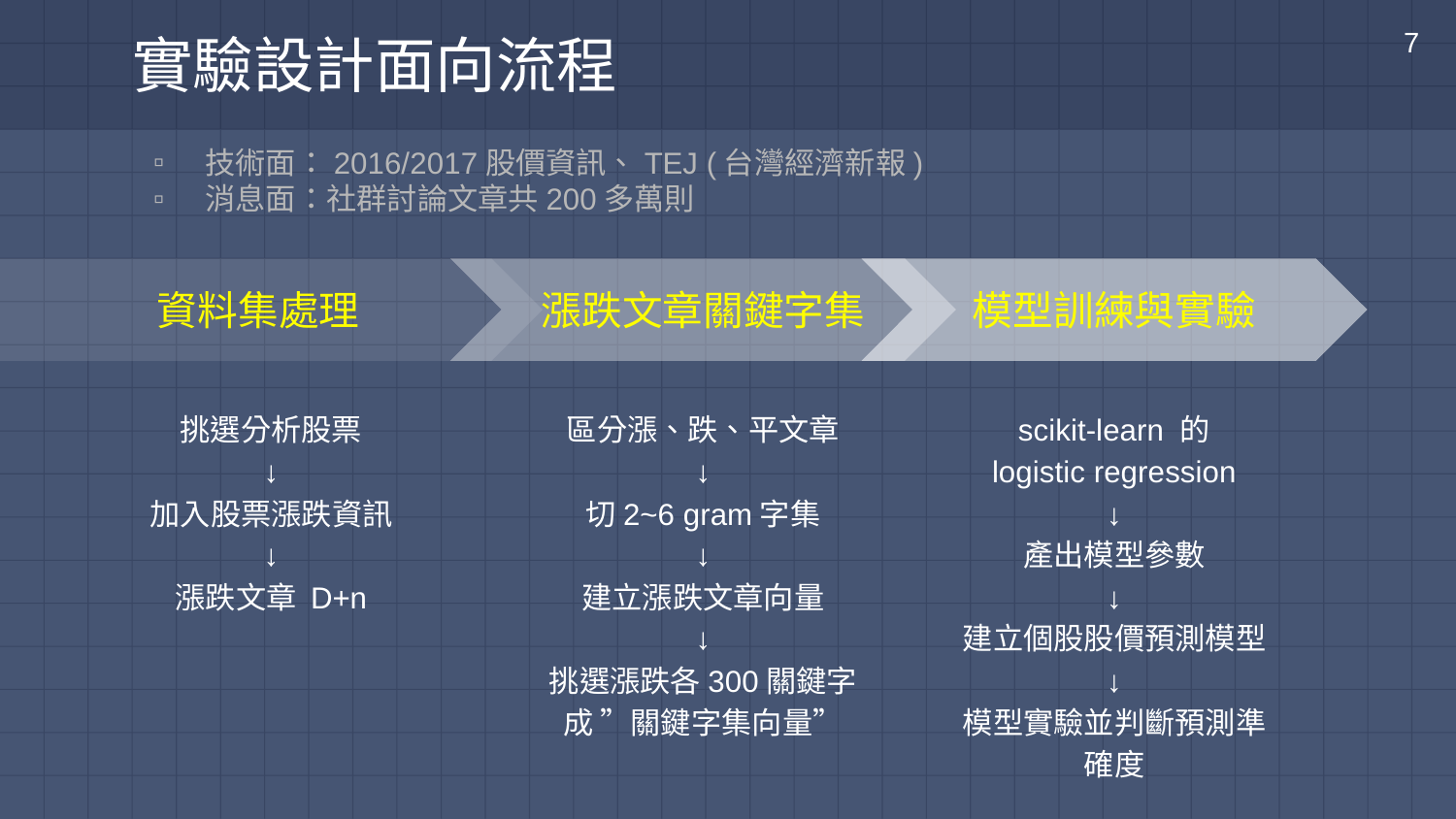

7
# 實驗設計面向流程
技術面：2016/2017股價資訊、TEJ (台灣經濟新報)
消息面：社群討論文章共200多萬則
漲跌文章關鍵字集
區分漲、跌、平文章
↓
切2~6 gram字集
↓
建立漲跌文章向量
↓
挑選漲跌各300關鍵字成 ”關鍵字集向量”
模型訓練與實驗
scikit-learn 的
logistic regression
↓
產出模型參數
↓
建立個股股價預測模型
↓
模型實驗並判斷預測準確度
資料集處理
挑選分析股票
↓
加入股票漲跌資訊
↓
漲跌文章 D+n